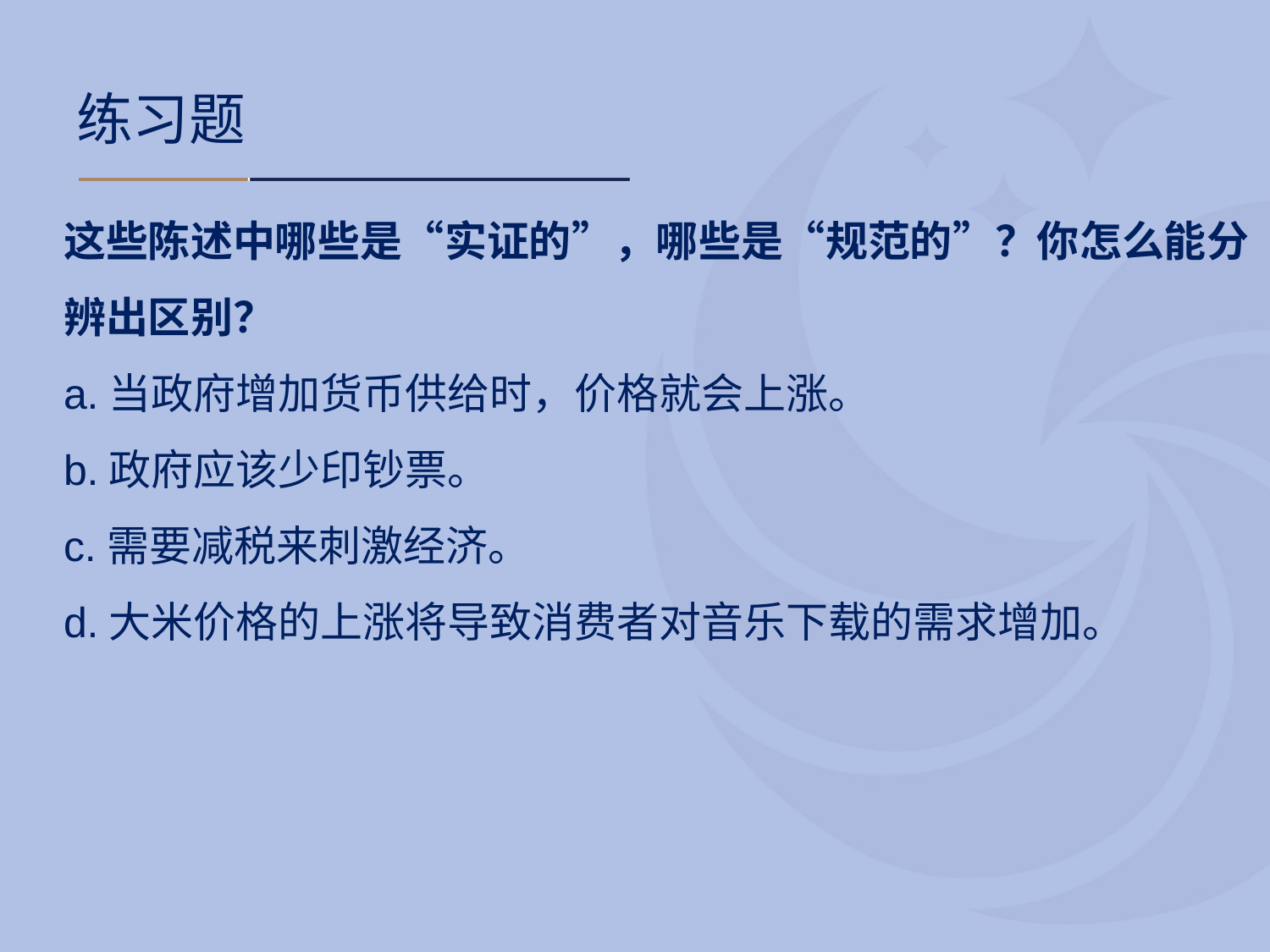

# 练习题
这些陈述中哪些是“实证的”，哪些是“规范的”？你怎么能分辨出区别？
a.当政府增加货币供给时，价格就会上涨。
b.政府应该少印钞票。
c.需要减税来刺激经济。
d.大米价格的上涨将导致消费者对音乐下载的需求增加。